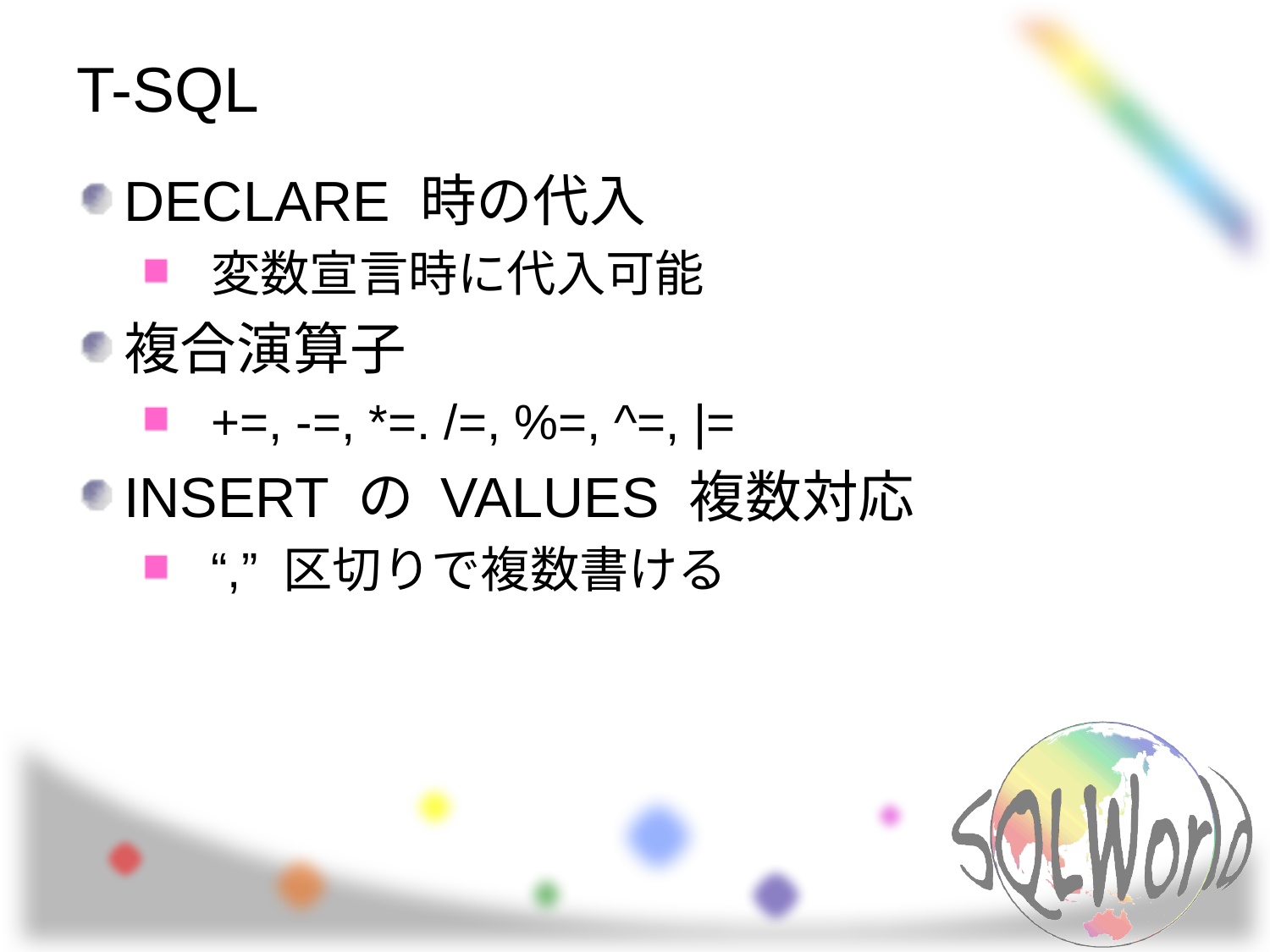

# T-SQL
DECLARE 時の代入
変数宣言時に代入可能
複合演算子
+=, -=, *=. /=, %=, ^=, |=
INSERT の VALUES 複数対応
“,” 区切りで複数書ける